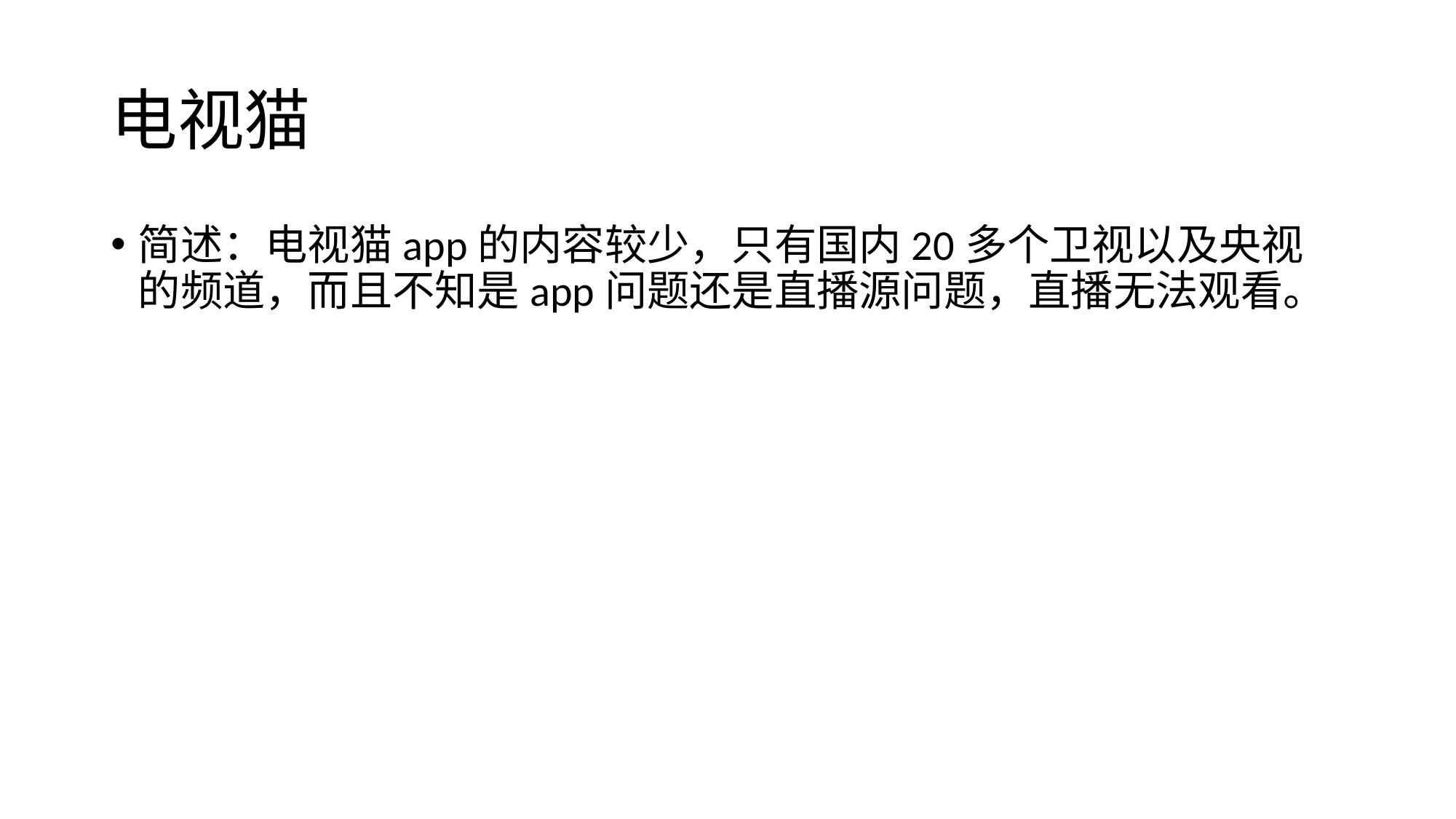

# 电视猫
简述：电视猫app的内容较少，只有国内20多个卫视以及央视的频道，而且不知是app问题还是直播源问题，直播无法观看。